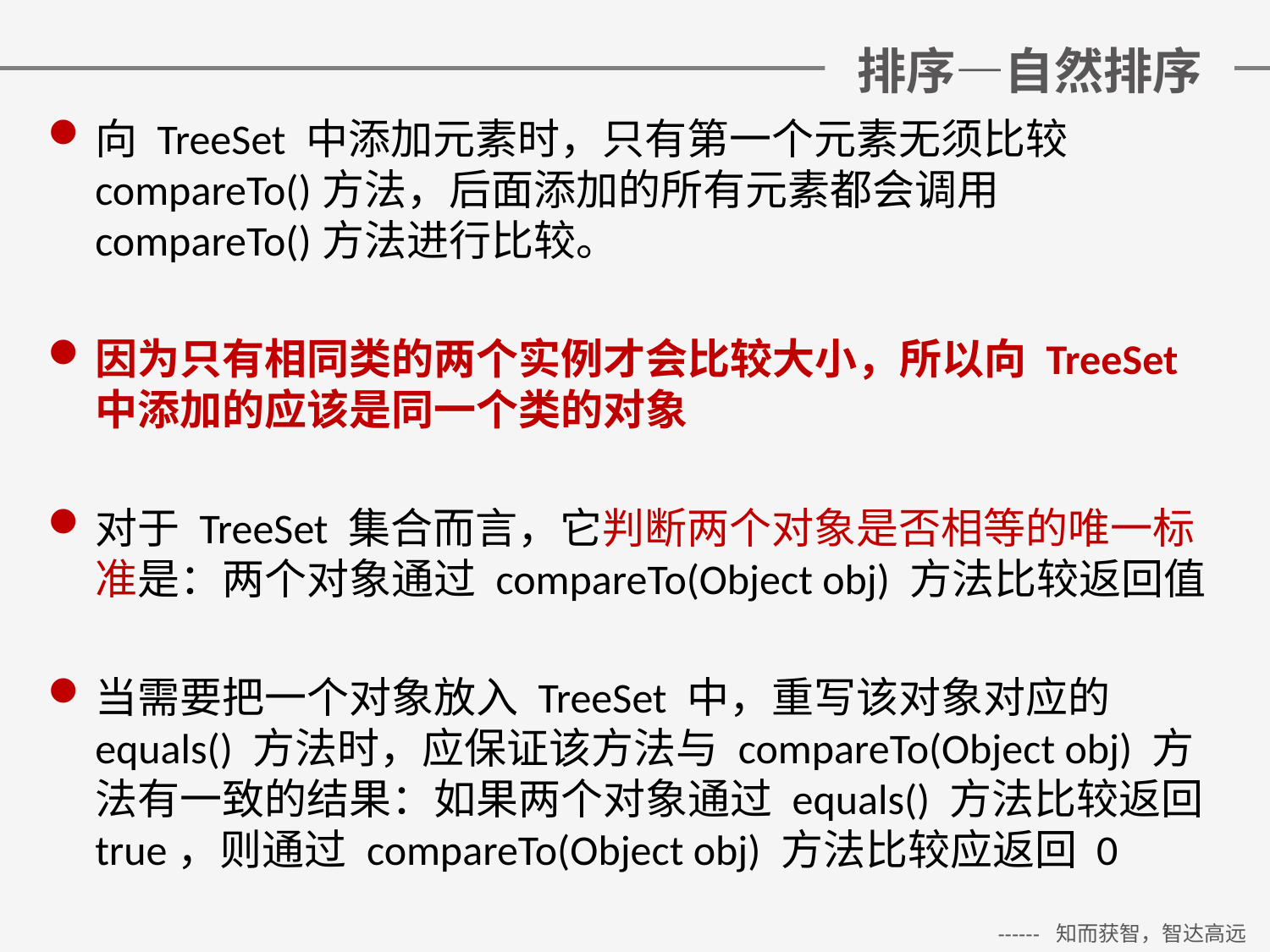

# 排序—自然排序
向 TreeSet 中添加元素时，只有第一个元素无须比较compareTo()方法，后面添加的所有元素都会调用compareTo()方法进行比较。

因为只有相同类的两个实例才会比较大小，所以向 TreeSet 中添加的应该是同一个类的对象

对于 TreeSet 集合而言，它判断两个对象是否相等的唯一标准是：两个对象通过 compareTo(Object obj) 方法比较返回值

当需要把一个对象放入 TreeSet 中，重写该对象对应的 equals() 方法时，应保证该方法与 compareTo(Object obj) 方法有一致的结果：如果两个对象通过 equals() 方法比较返回 true，则通过 compareTo(Object obj) 方法比较应返回 0